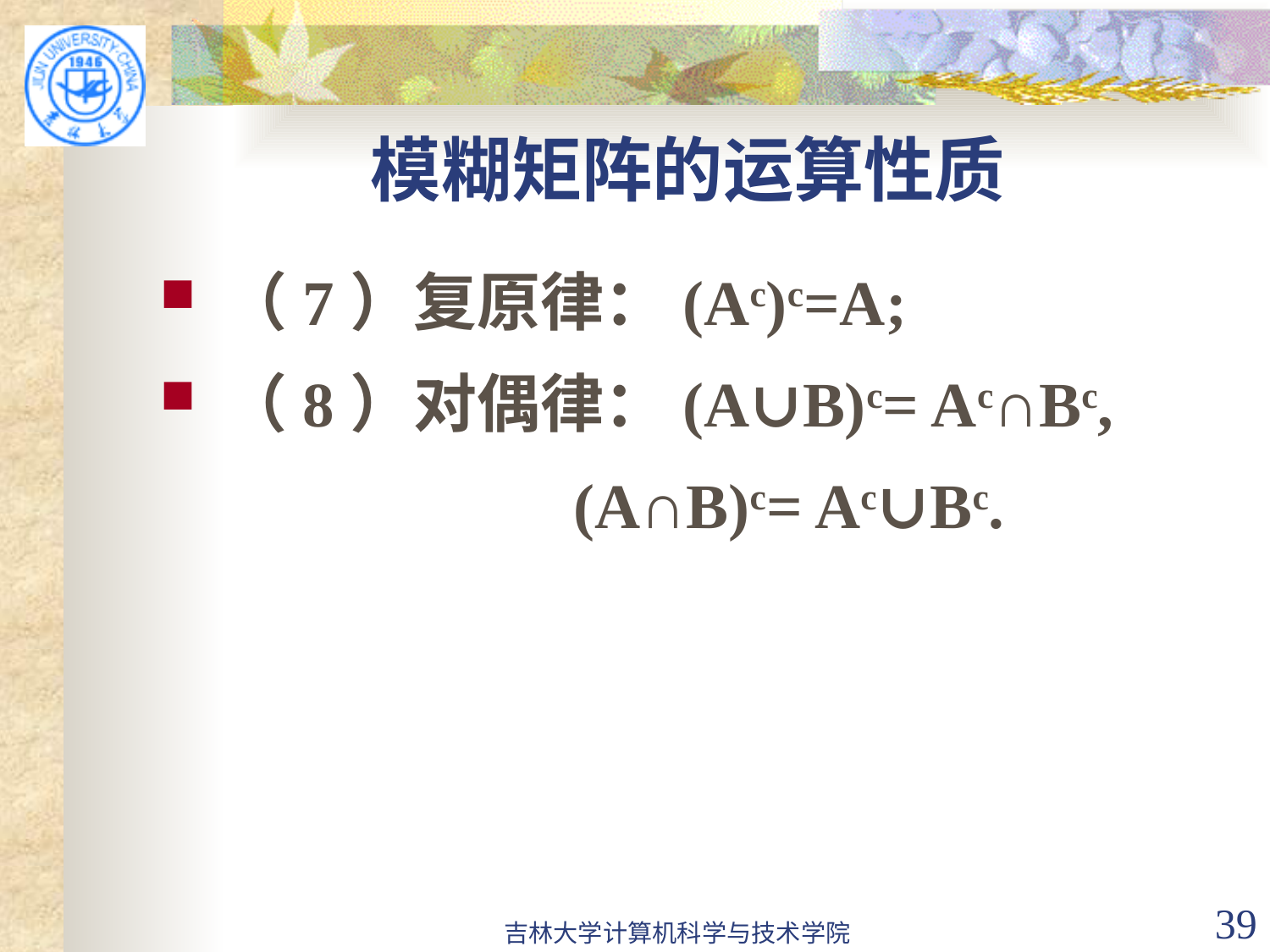

# 模糊矩阵的运算性质
（7）复原律：(Ac)c=A;
（8）对偶律：(A∪B)c= Ac∩Bc,
                          (A∩B)c= Ac∪Bc.

吉林大学计算机科学与技术学院
39